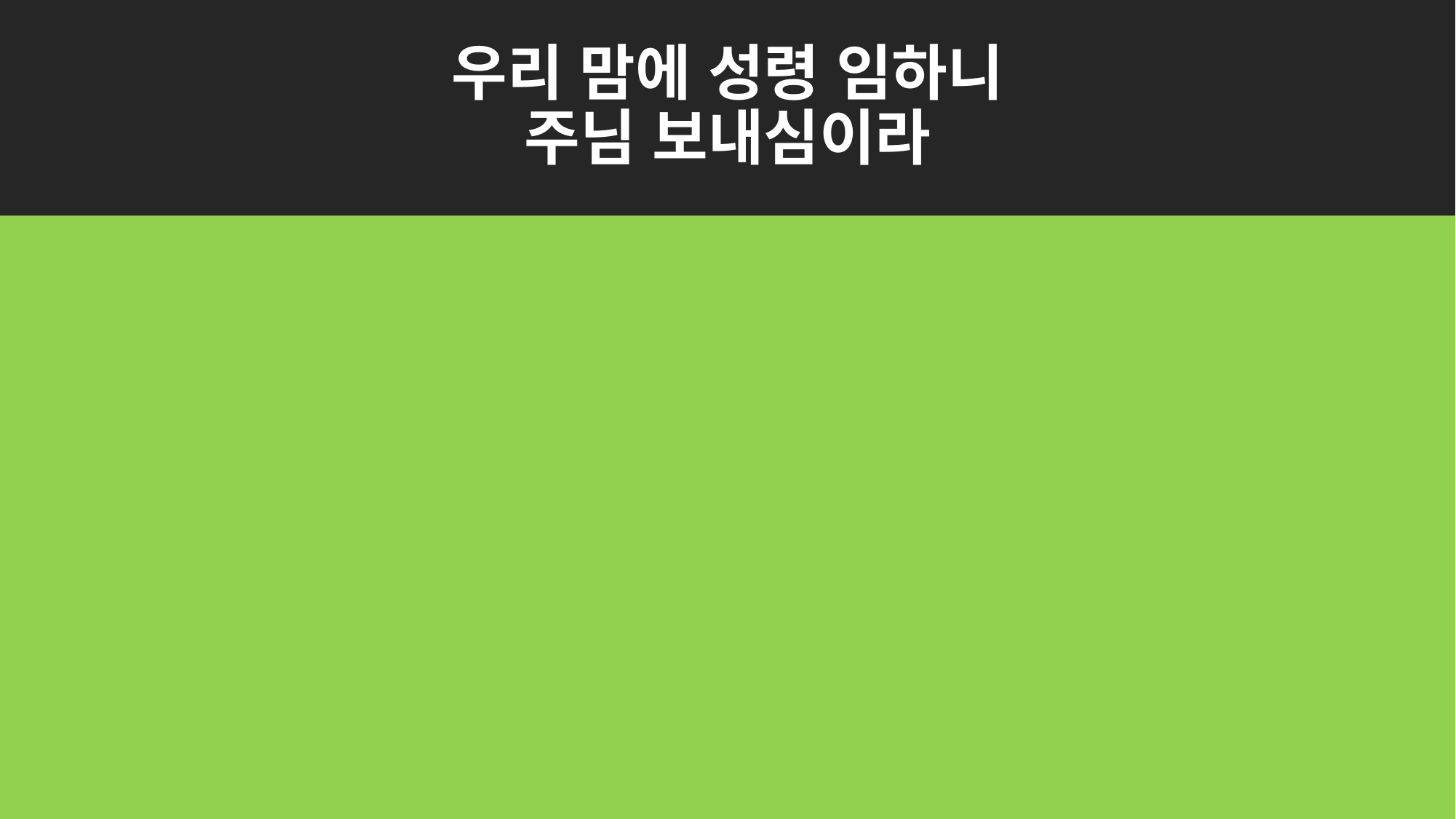

# 우리 맘에 성령 임하니 주님 보내심이라